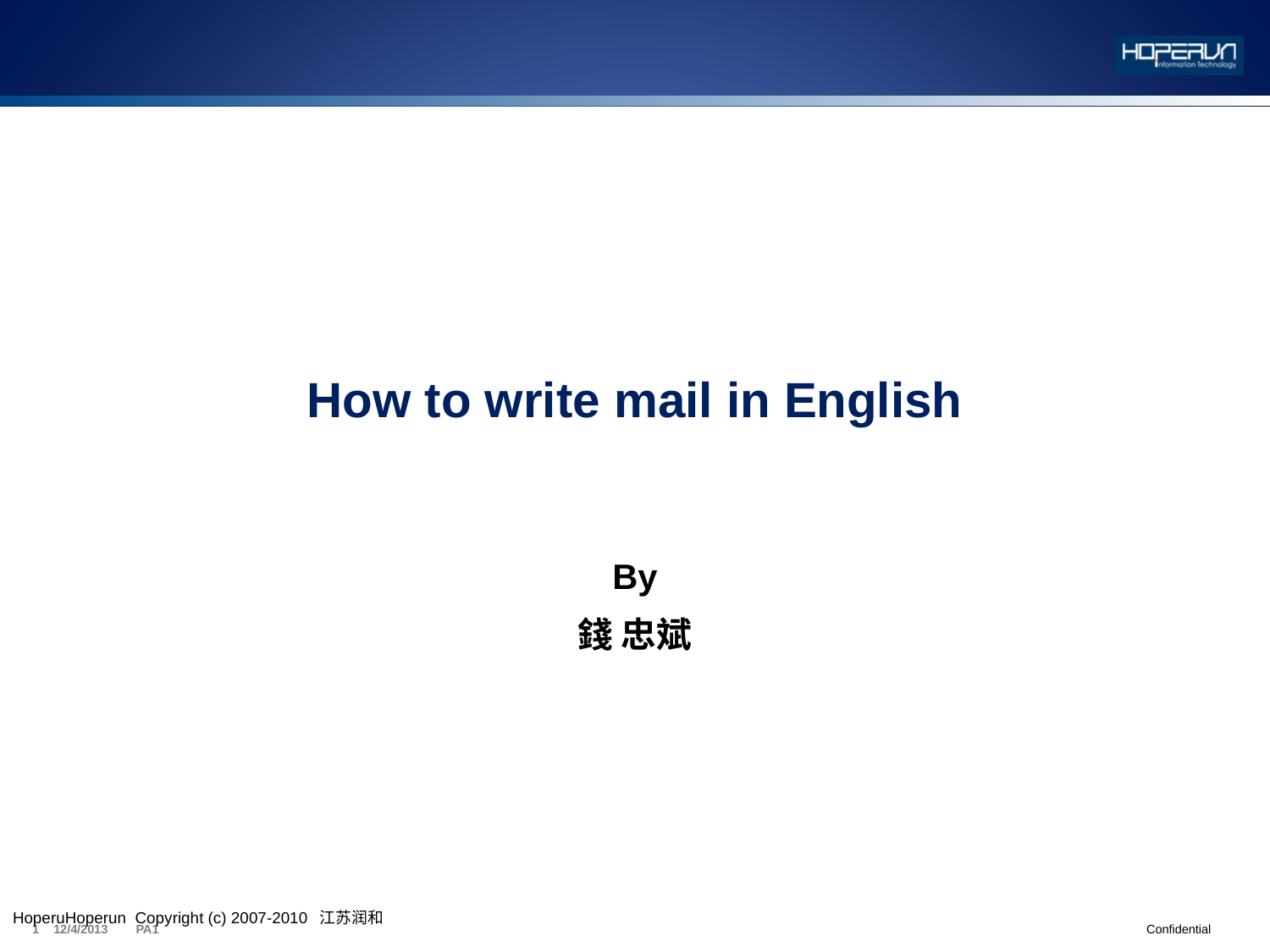

# How to write mail in English
By
錢 忠斌
HoperuHoperun  Copyright (c) 2007-2010  江苏润和